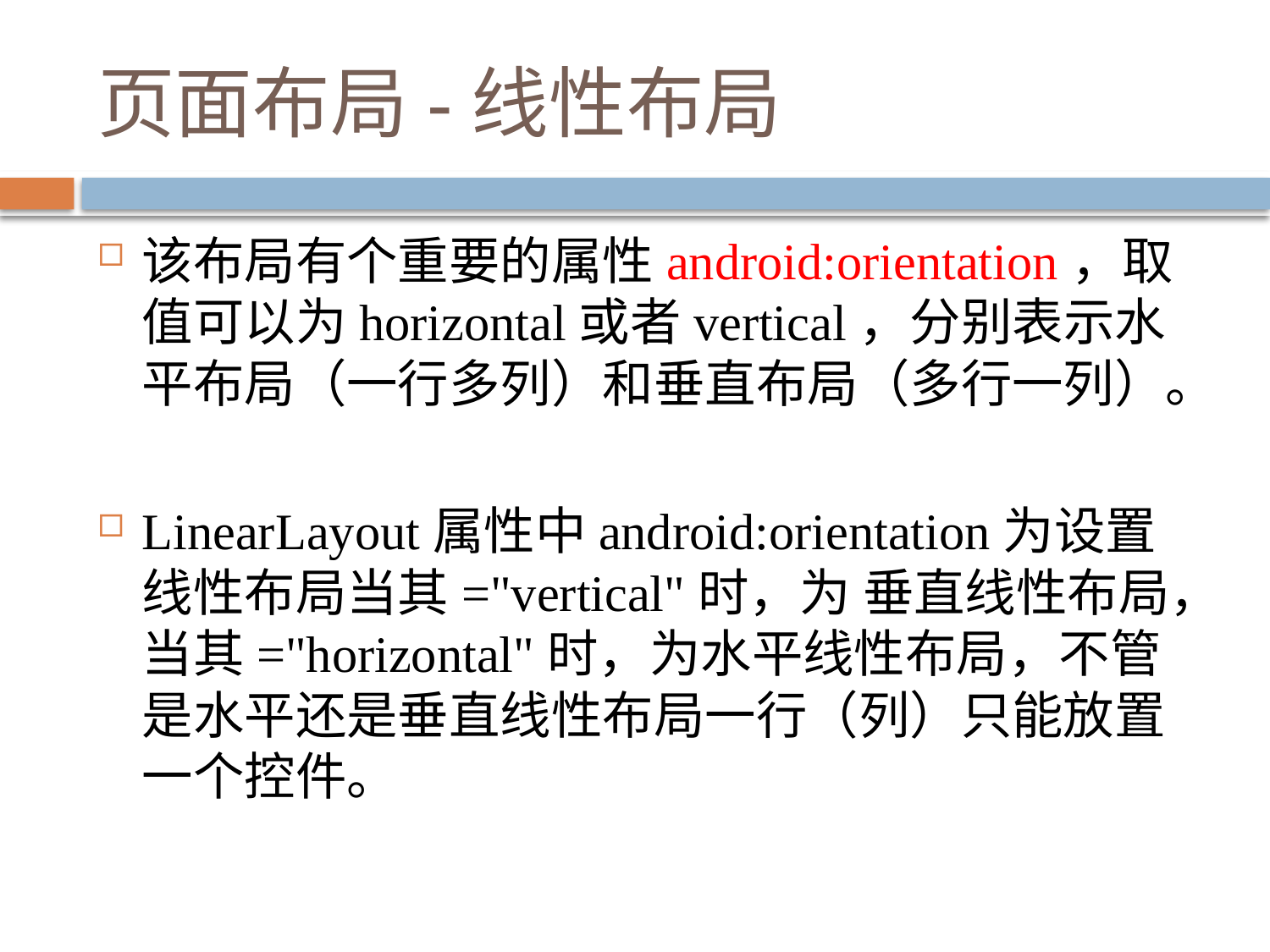

# 页面布局-线性布局
该布局有个重要的属性android:orientation，取值可以为horizontal或者vertical，分别表示水平布局（一行多列）和垂直布局（多行一列）。

LinearLayout属性中android:orientation为设置线性布局当其="vertical"时，为 垂直线性布局，当其="horizontal"时，为水平线性布局，不管是水平还是垂直线性布局一行（列）只能放置一个控件。